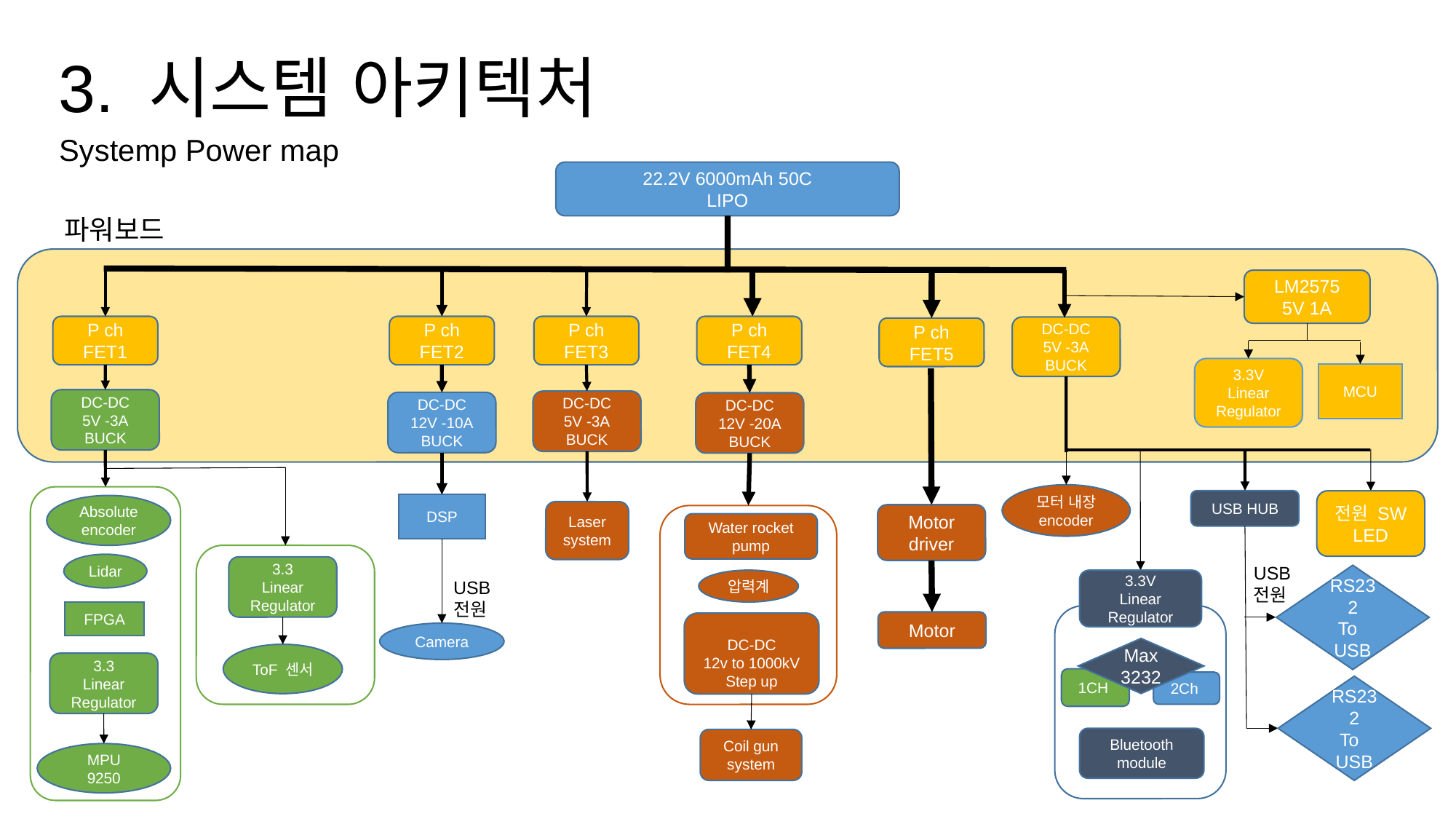

# 3. 시스템 아키텍처
Systemp Power map
22.2V 6000mAh 50C
LIPO
파워보드

LM2575
5V 1A
P ch
FET1
P ch
FET2
P ch
FET3
P ch
FET4
DC-DC
5V -3A
BUCK
P ch
FET5
3.3V
Linear Regulator
MCU
DC-DC
5V -3A
BUCK
DC-DC
5V -3A
BUCK
DC-DC
12V -10A
BUCK
DC-DC
12V -20A
BUCK
모터 내장
encoder

USB HUB
전원 SW
LED
DSP
Absolute
encoder
Laser
system
Motor
driver

Water rocket
pump
 USB 전원

 USB 전원
Lidar
3.3
Linear Regulator
RS232
To   USB
압력계
3.3V
Linear
Regulator
FPGA

Motor

DC-DC
12v to 1000kV
Step up
Camera
Max
3232
ToF 센서
3.3
Linear Regulator
1CH
2Ch
RS232
To   USB
Bluetooth
module
Coil gun
system
MPU
9250